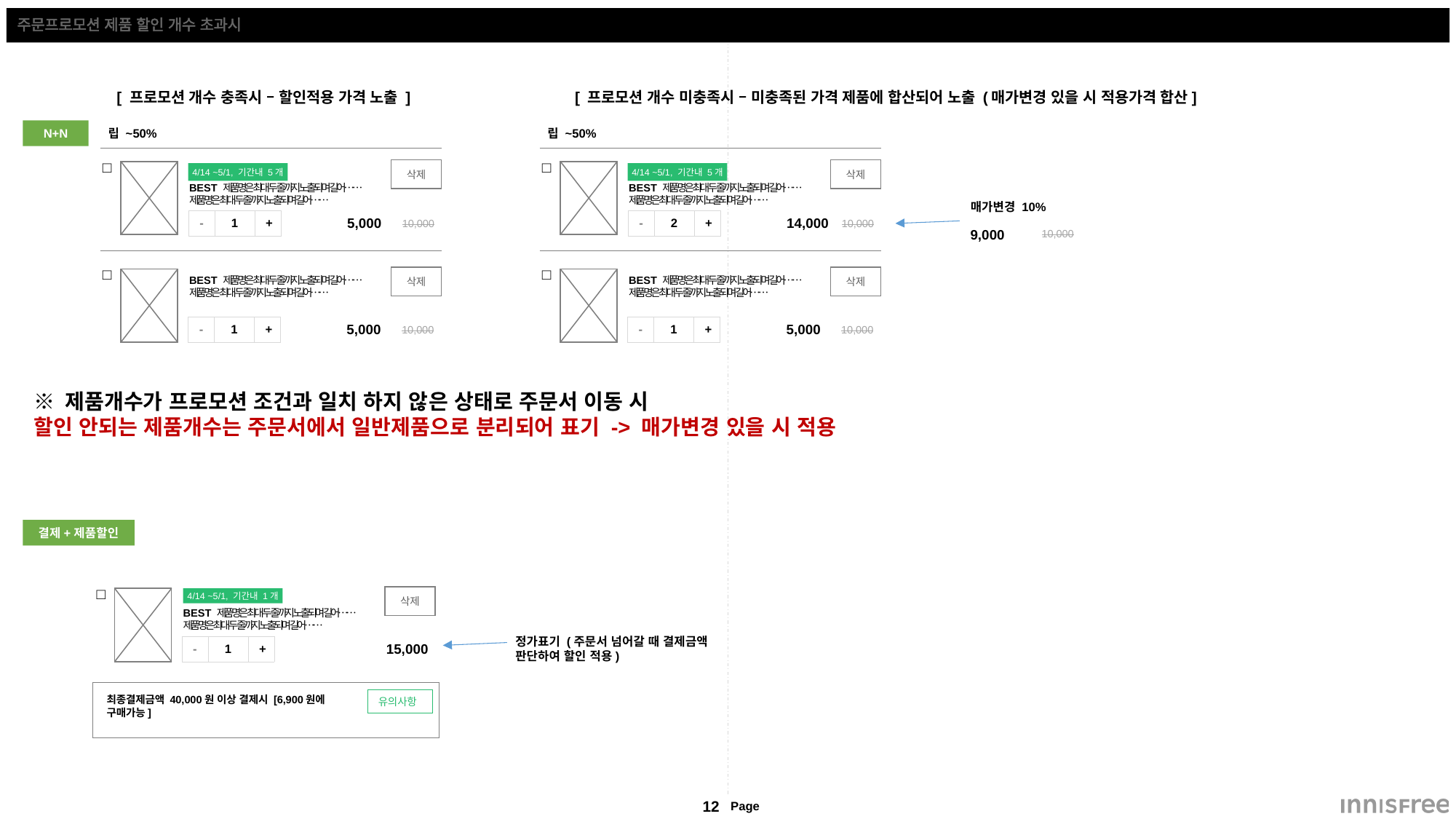

# 주문프로모션 제품 할인 개수 초과시
[ 프로모션 개수 충족시 – 할인적용 가격 노출 ]
[ 프로모션 개수 미충족시 – 미충족된 가격 제품에 합산되어 노출 (매가변경 있을 시 적용가격 합산]
N+N
립 ~50%
립 ~50%
□
□
삭제
삭제

4/14 ~5/1, 기간내 5개
4/14 ~5/1, 기간내 5개
BEST 제품명은 최대 두 줄까지 노출되며 길어……
제품명은 최대 두 줄까지 노출되며 길어……
BEST 제품명은 최대 두 줄까지 노출되며 길어……
제품명은 최대 두 줄까지 노출되며 길어……
매가변경 10%
5,000
14,000
| - | 1 | + |
| --- | --- | --- |
| - | 2 | + |
| --- | --- | --- |
10,000
10,000
9,000
10,000
□
□
삭제
삭제

BEST 제품명은 최대 두 줄까지 노출되며 길어……
제품명은 최대 두 줄까지 노출되며 길어……
BEST 제품명은 최대 두 줄까지 노출되며 길어……
제품명은 최대 두 줄까지 노출되며 길어……
5,000
5,000
| - | 1 | + |
| --- | --- | --- |
| - | 1 | + |
| --- | --- | --- |
10,000
10,000
※ 제품개수가 프로모션 조건과 일치 하지 않은 상태로 주문서 이동 시
할인 안되는 제품개수는 주문서에서 일반제품으로 분리되어 표기 -> 매가변경 있을 시 적용
결제+제품할인
□
삭제
4/14 ~5/1, 기간내 1개

BEST 제품명은 최대 두 줄까지 노출되며 길어……
제품명은 최대 두 줄까지 노출되며 길어……
정가표기 (주문서 넘어갈 때 결제금액 판단하여 할인 적용)
15,000
| - | 1 | + |
| --- | --- | --- |

최종결제금액 40,000원 이상 결제시 [6,900원에 구매가능]
유의사항